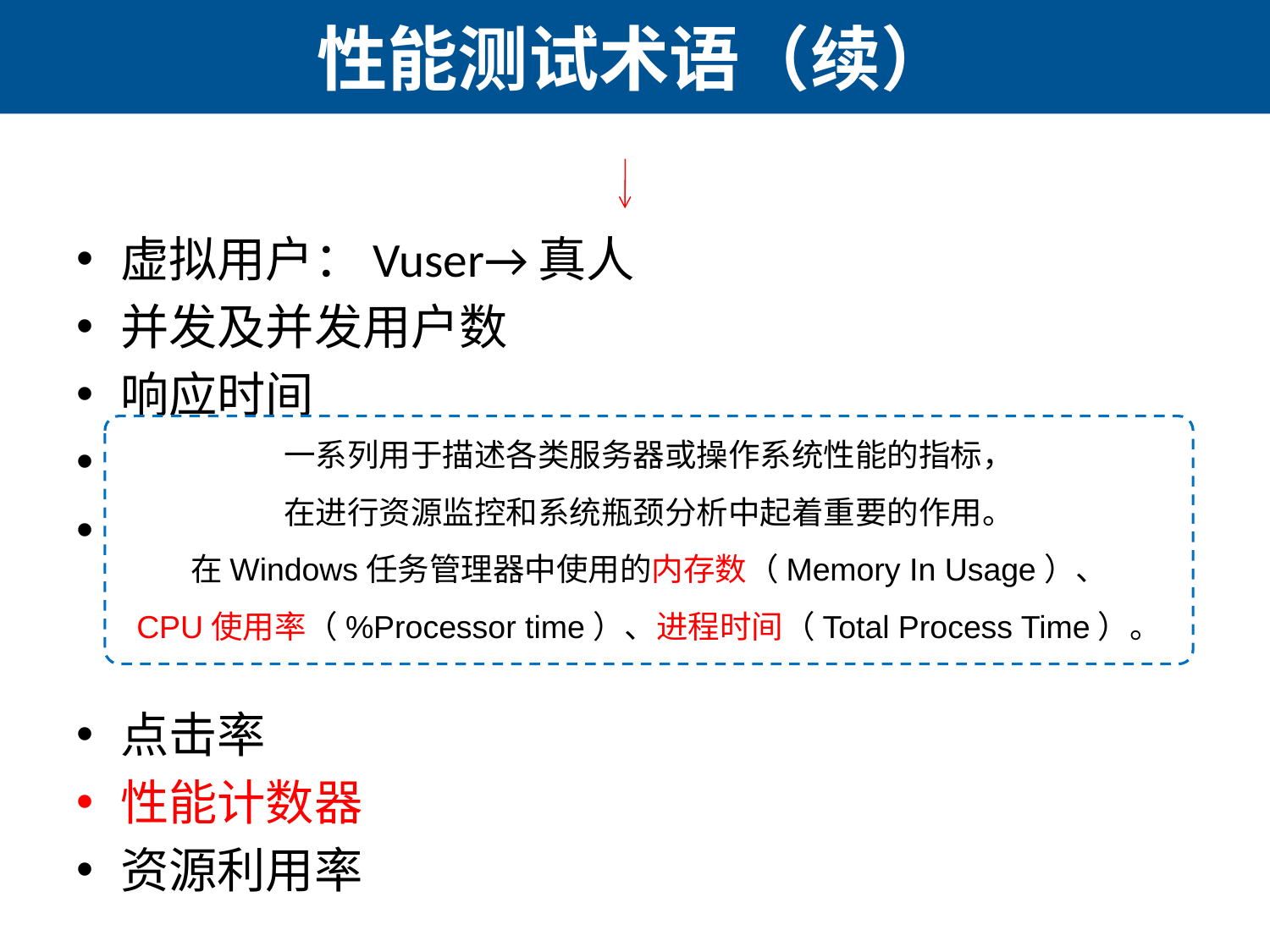

# 性能测试术语（续）
虚拟用户：Vuser→真人
并发及并发用户数
响应时间
每秒事务数
吞吐量、吞吐率

点击率
性能计数器
资源利用率

一系列用于描述各类服务器或操作系统性能的指标，
在进行资源监控和系统瓶颈分析中起着重要的作用。
在Windows任务管理器中使用的内存数（Memory In Usage）、
CPU使用率（%Processor time）、进程时间（Total Process Time）。